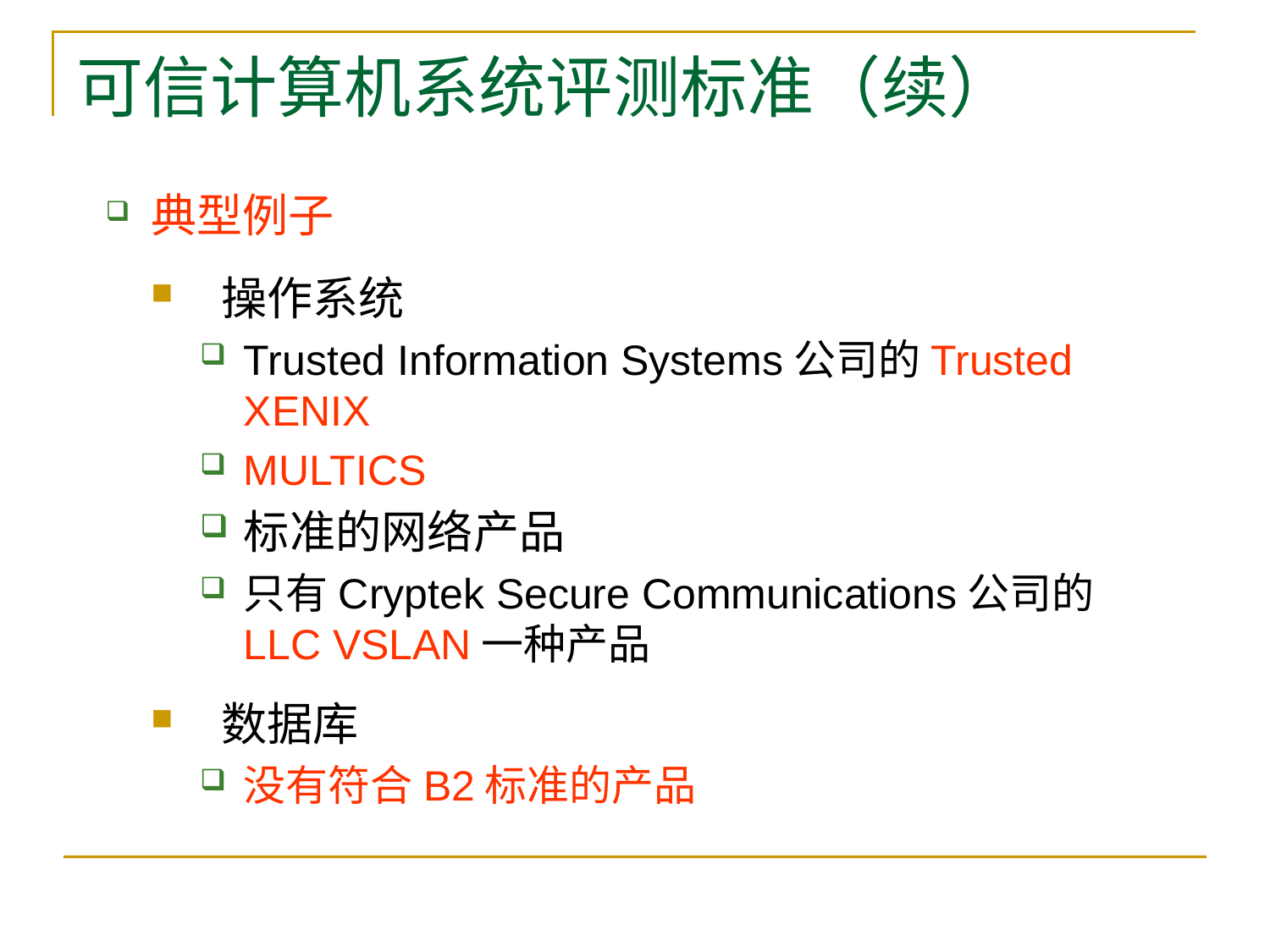

# 可信计算机系统评测标准（续）
典型例子
 操作系统
Trusted Information Systems公司的Trusted XENIX
MULTICS
标准的网络产品
只有Cryptek Secure Communications公司的LLC VSLAN一种产品
 数据库
没有符合B2标准的产品